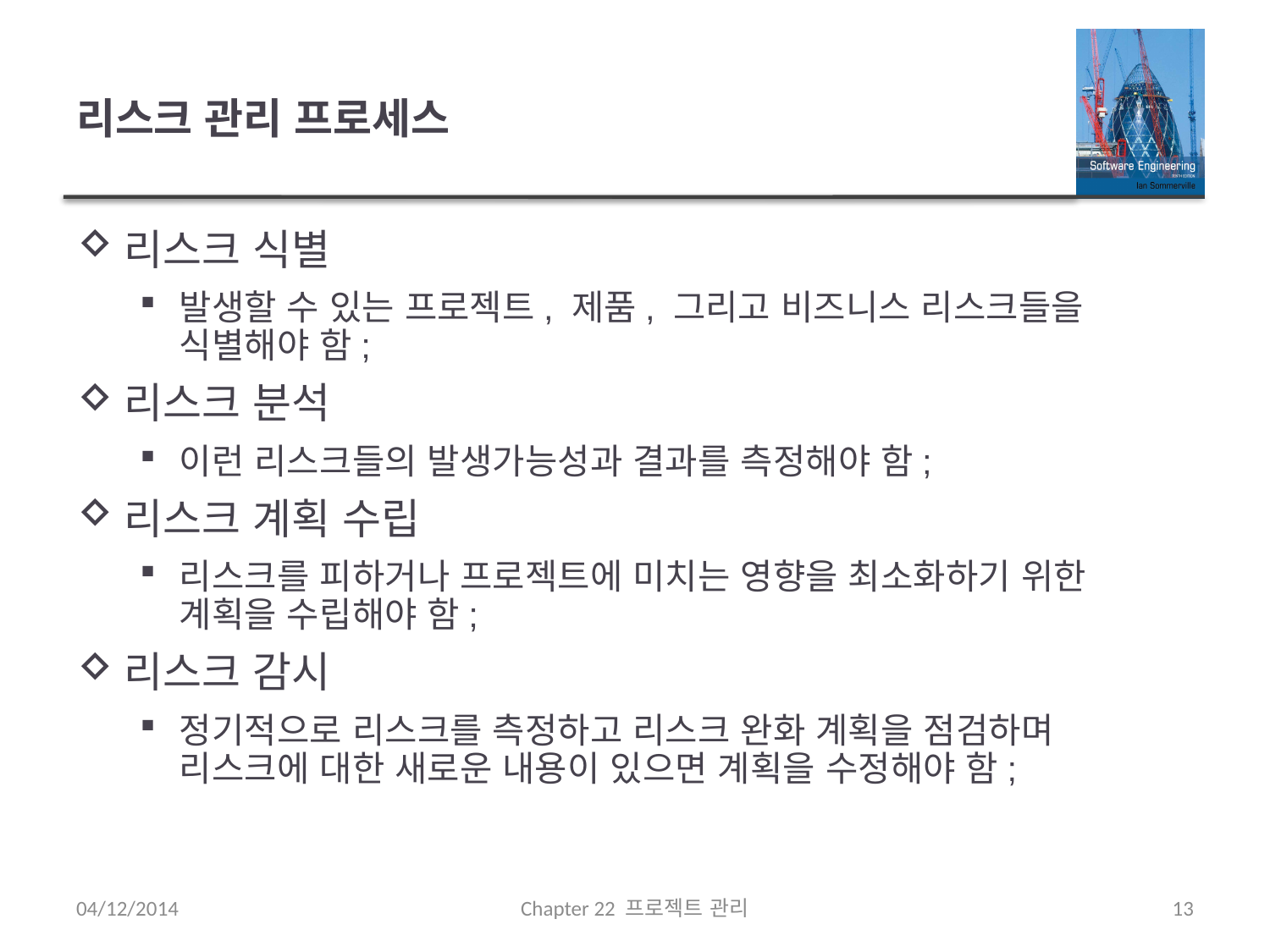

# 리스크 관리 프로세스
리스크 식별
발생할 수 있는 프로젝트, 제품, 그리고 비즈니스 리스크들을 식별해야 함;
리스크 분석
이런 리스크들의 발생가능성과 결과를 측정해야 함;
리스크 계획 수립
리스크를 피하거나 프로젝트에 미치는 영향을 최소화하기 위한 계획을 수립해야 함;
리스크 감시
정기적으로 리스크를 측정하고 리스크 완화 계획을 점검하며 리스크에 대한 새로운 내용이 있으면 계획을 수정해야 함;
04/12/2014
Chapter 22 프로젝트 관리
13